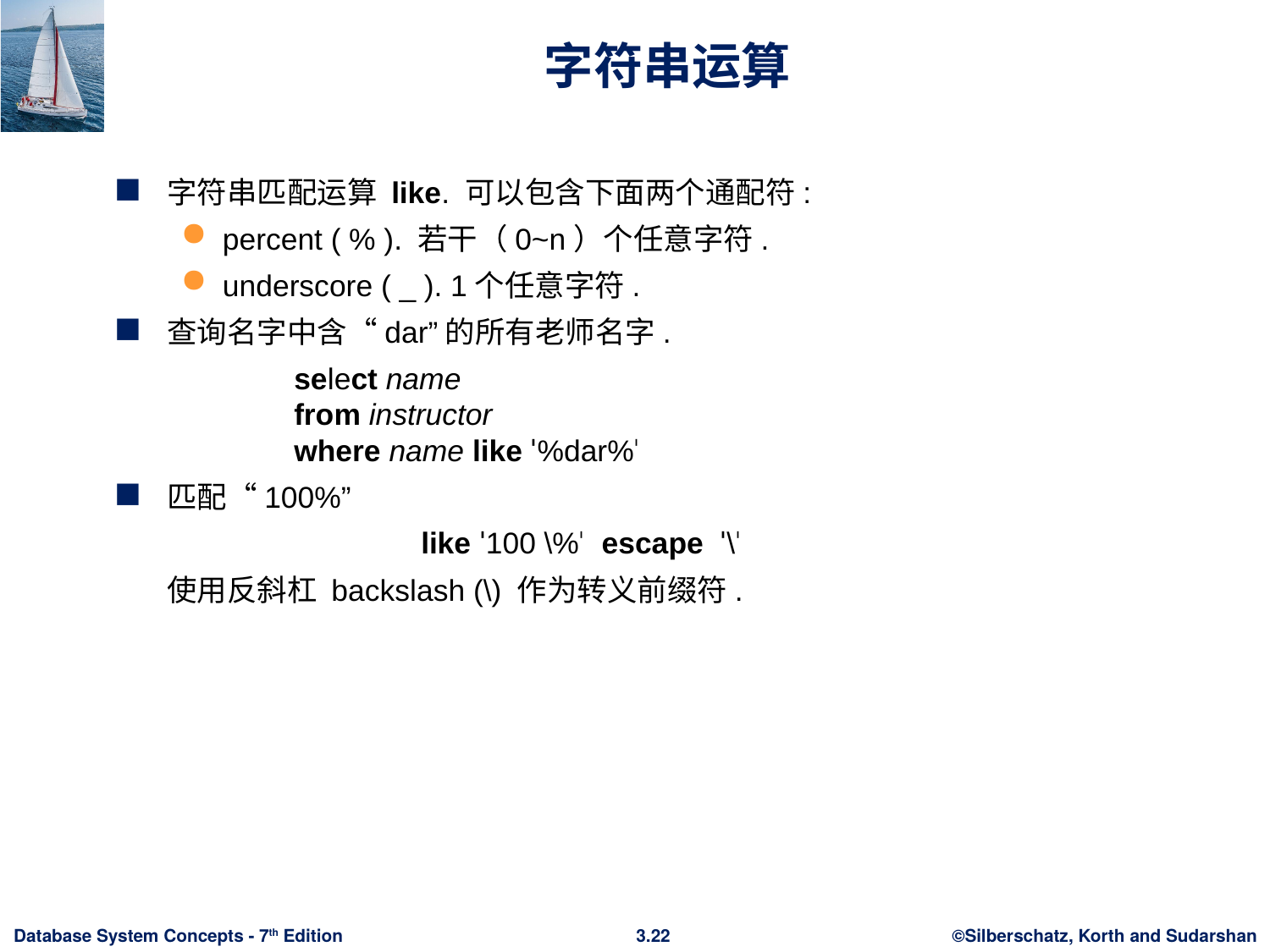

# 字符串运算
字符串匹配运算 like. 可以包含下面两个通配符:
percent ( % ). 若干（0~n）个任意字符.
underscore ( _ ). 1个任意字符.
查询名字中含“dar”的所有老师名字.
		select name
	from instructor
	where name like '%dar%'
匹配“100%”
			like '100 \%'  escape  '\'
      使用反斜杠 backslash (\) 作为转义前缀符.